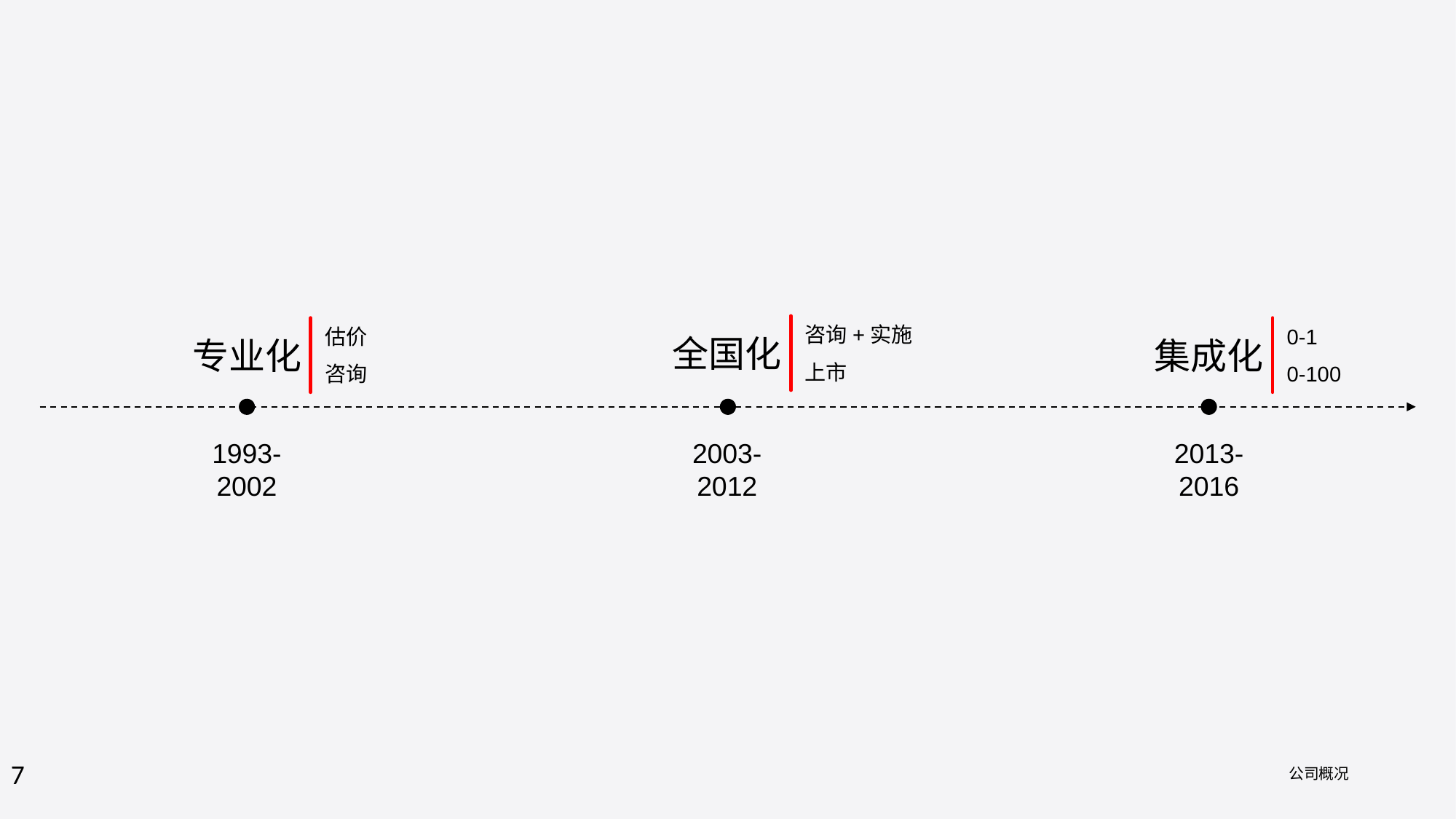

咨询+实施
估价
专业化
咨询
0-1
全国化
集成化
上市
0-100

1993-2002
2003-2012
2013-2016
7
公司概况